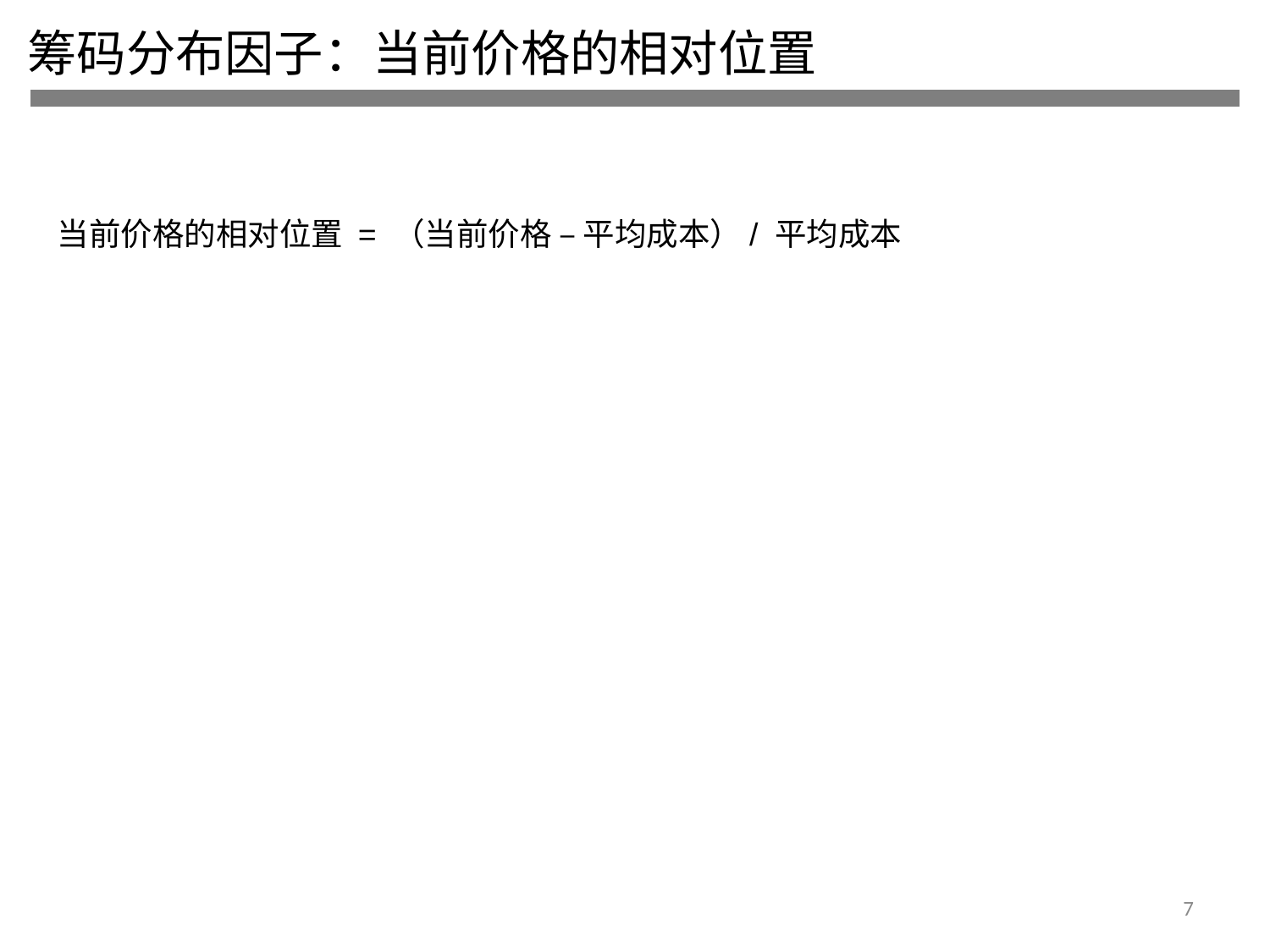

筹码分布因子：当前价格的相对位置
|  |
| --- |
当前价格的相对位置 = （当前价格 – 平均成本）/ 平均成本
7